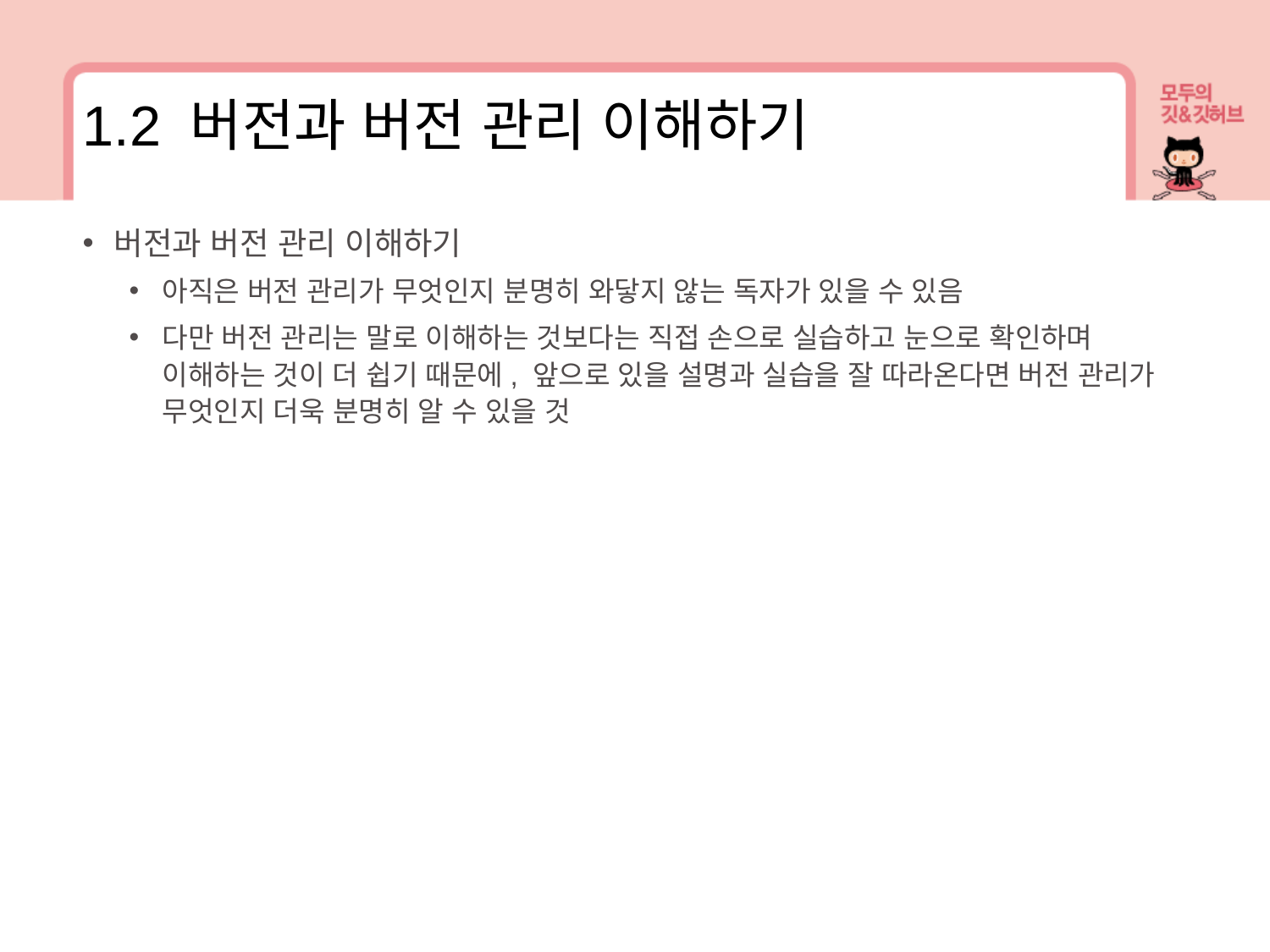

1.2 버전과 버전 관리 이해하기
버전과 버전 관리 이해하기
아직은 버전 관리가 무엇인지 분명히 와닿지 않는 독자가 있을 수 있음
다만 버전 관리는 말로 이해하는 것보다는 직접 손으로 실습하고 눈으로 확인하며 이해하는 것이 더 쉽기 때문에, 앞으로 있을 설명과 실습을 잘 따라온다면 버전 관리가 무엇인지 더욱 분명히 알 수 있을 것